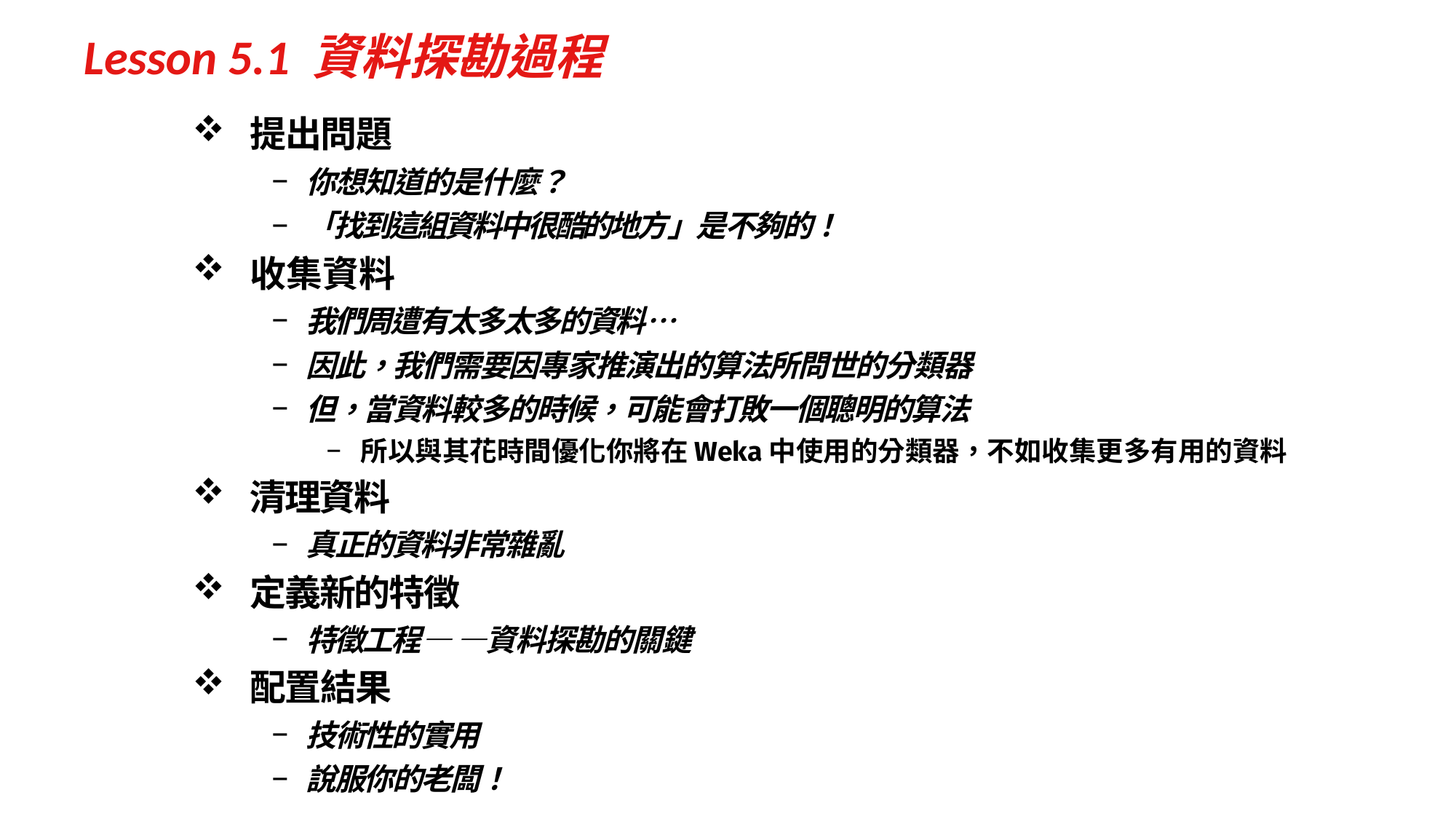

# Lesson 5.1 資料探勘過程
提出問題
你想知道的是什麼？
「找到這組資料中很酷的地方」是不夠的！
收集資料
我們周遭有太多太多的資料…
因此，我們需要因專家推演出的算法所問世的分類器
但，當資料較多的時候，可能會打敗一個聰明的算法
所以與其花時間優化你將在Weka中使用的分類器，不如收集更多有用的資料
清理資料
真正的資料非常雜亂
定義新的特徵
特徵工程— —資料探勘的關鍵
配置結果
技術性的實用
說服你的老闆！